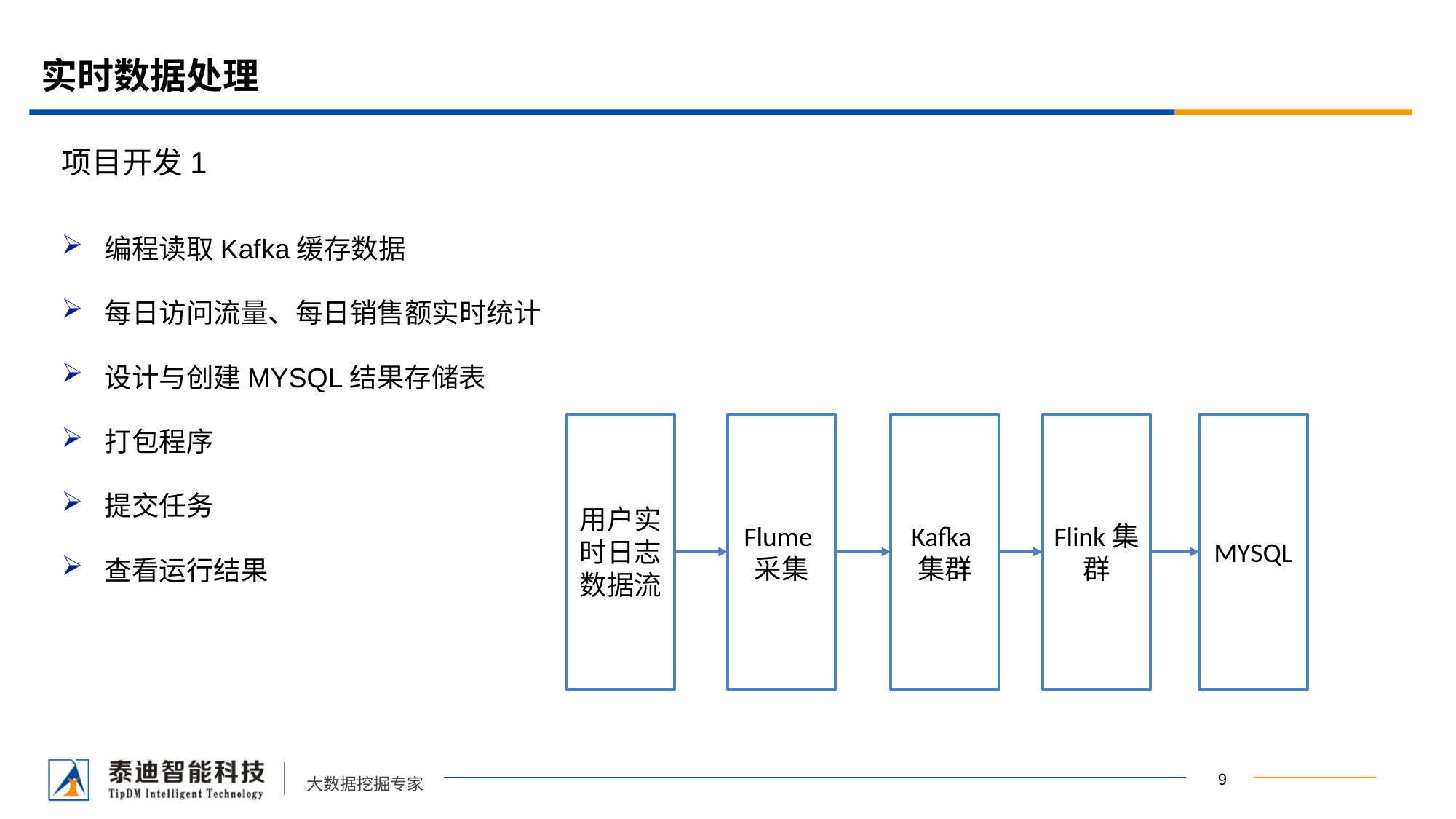

# 实时数据处理
项目开发1
编程读取Kafka缓存数据
每日访问流量、每日销售额实时统计
设计与创建MYSQL结果存储表
打包程序
提交任务
查看运行结果

用户实时日志数据流
Flume采集
Kafka集群
Flink集群
MYSQL